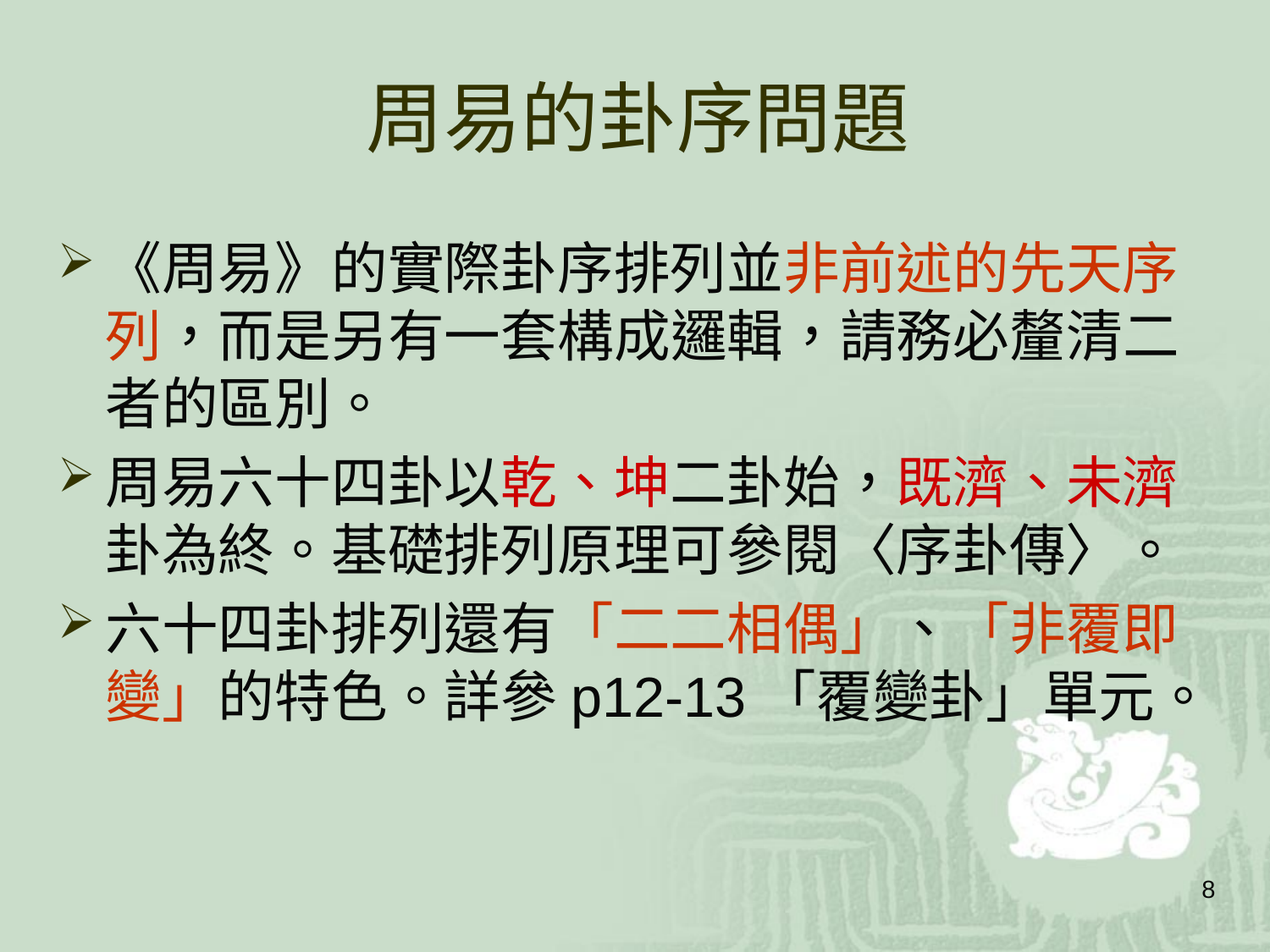

# 周易的卦序問題
《周易》的實際卦序排列並非前述的先天序列，而是另有一套構成邏輯，請務必釐清二者的區別。
周易六十四卦以乾、坤二卦始，既濟、未濟卦為終。基礎排列原理可參閱〈序卦傳〉。
六十四卦排列還有「二二相偶」、「非覆即變」的特色。詳參p12-13「覆變卦」單元。
8